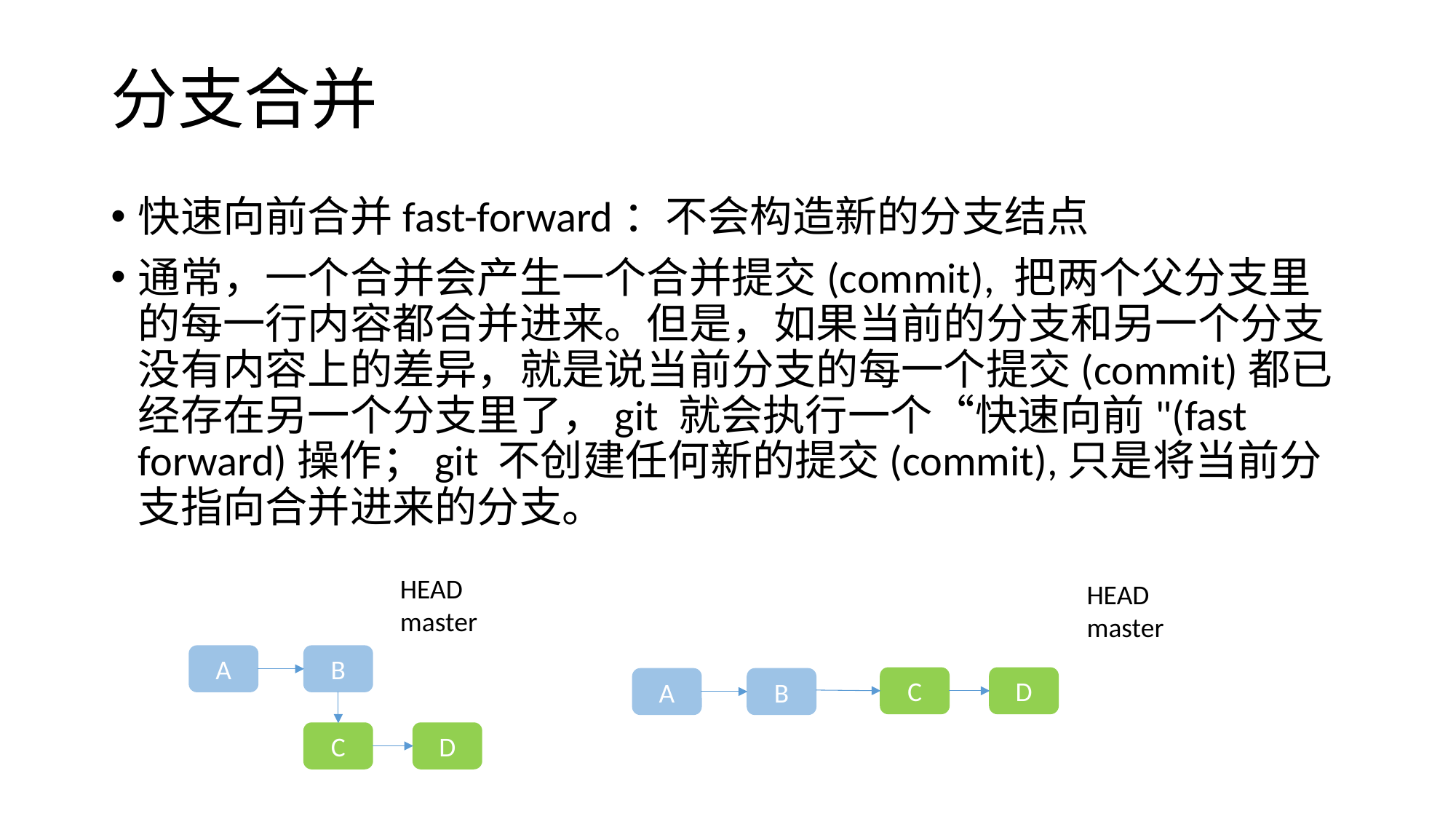

# 分支合并
快速向前合并fast-forward：不会构造新的分支结点
通常，一个合并会产生一个合并提交(commit), 把两个父分支里的每一行内容都合并进来。但是，如果当前的分支和另一个分支没有内容上的差异，就是说当前分支的每一个提交(commit)都已经存在另一个分支里了，git 就会执行一个“快速向前"(fast forward)操作；git 不创建任何新的提交(commit),只是将当前分支指向合并进来的分支。
HEAD
master
HEAD
master
A
B
C
D
A
B
C
D